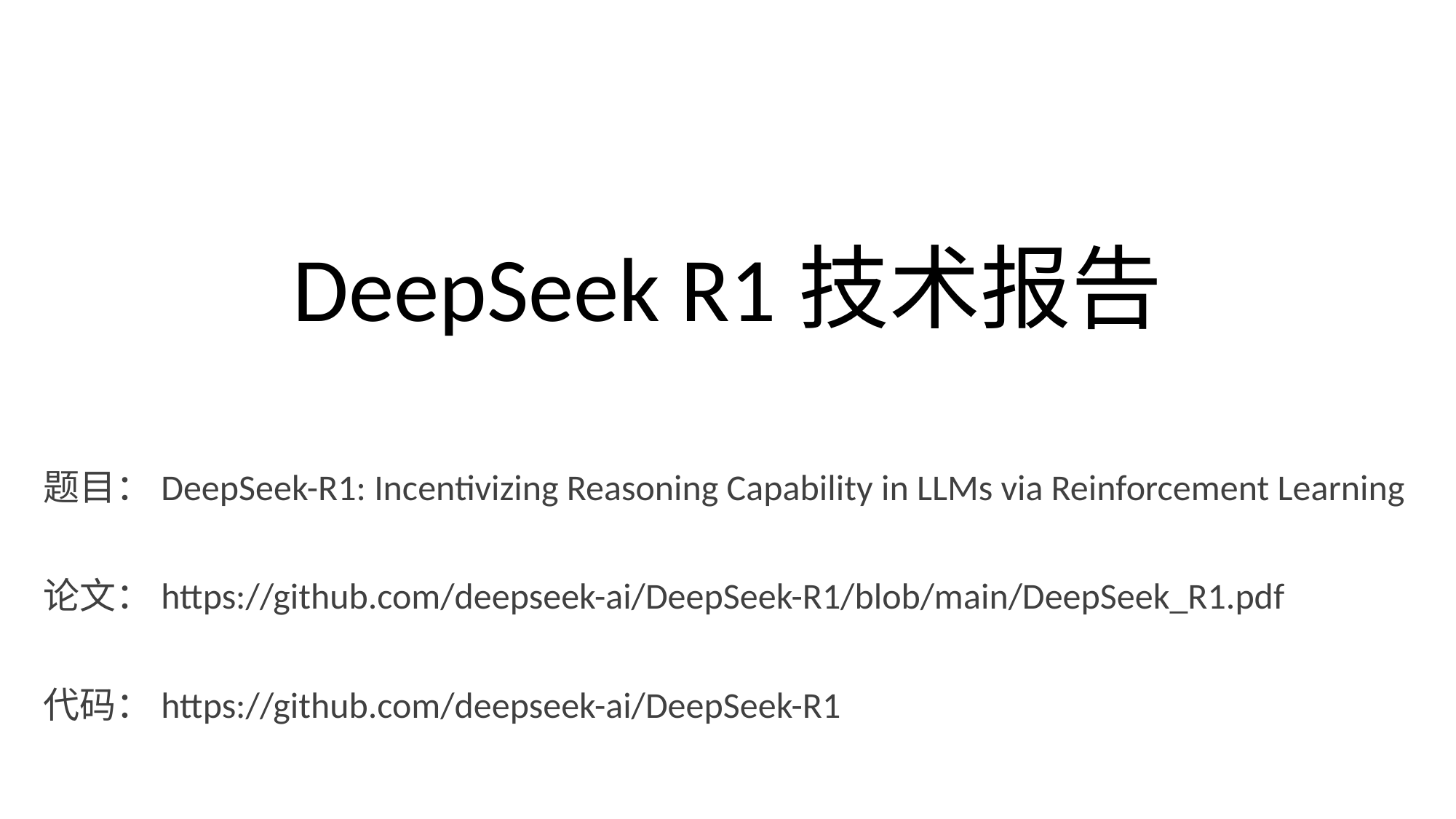

# DeepSeek R1技术报告
题目：DeepSeek-R1: Incentivizing Reasoning Capability in LLMs via Reinforcement Learning

论文：https://github.com/deepseek-ai/DeepSeek-R1/blob/main/DeepSeek_R1.pdf

代码：https://github.com/deepseek-ai/DeepSeek-R1